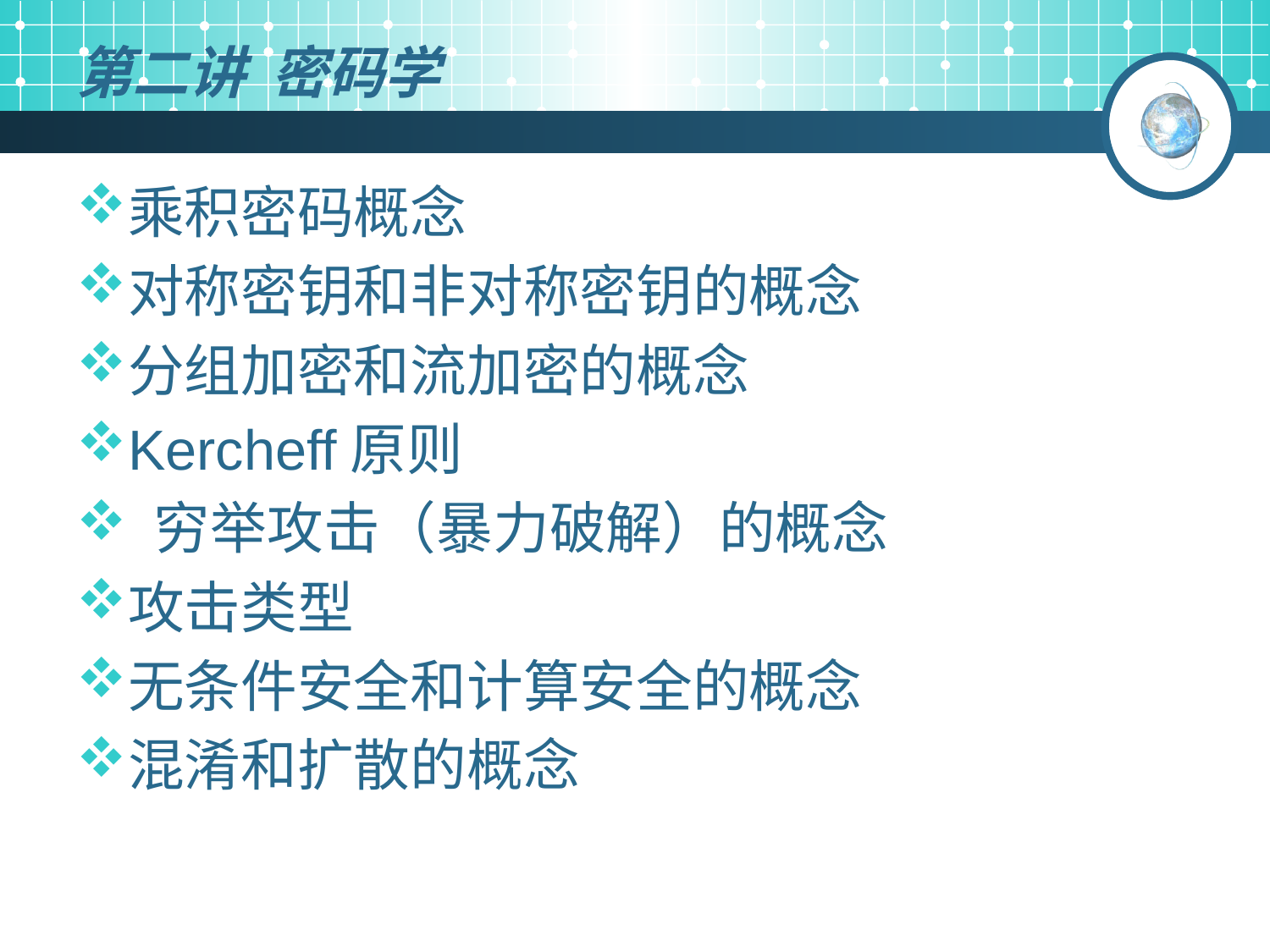

# 第二讲  密码学
乘积密码概念
对称密钥和非对称密钥的概念
分组加密和流加密的概念
Kercheff原则
 穷举攻击（暴力破解）的概念
攻击类型
无条件安全和计算安全的概念
混淆和扩散的概念